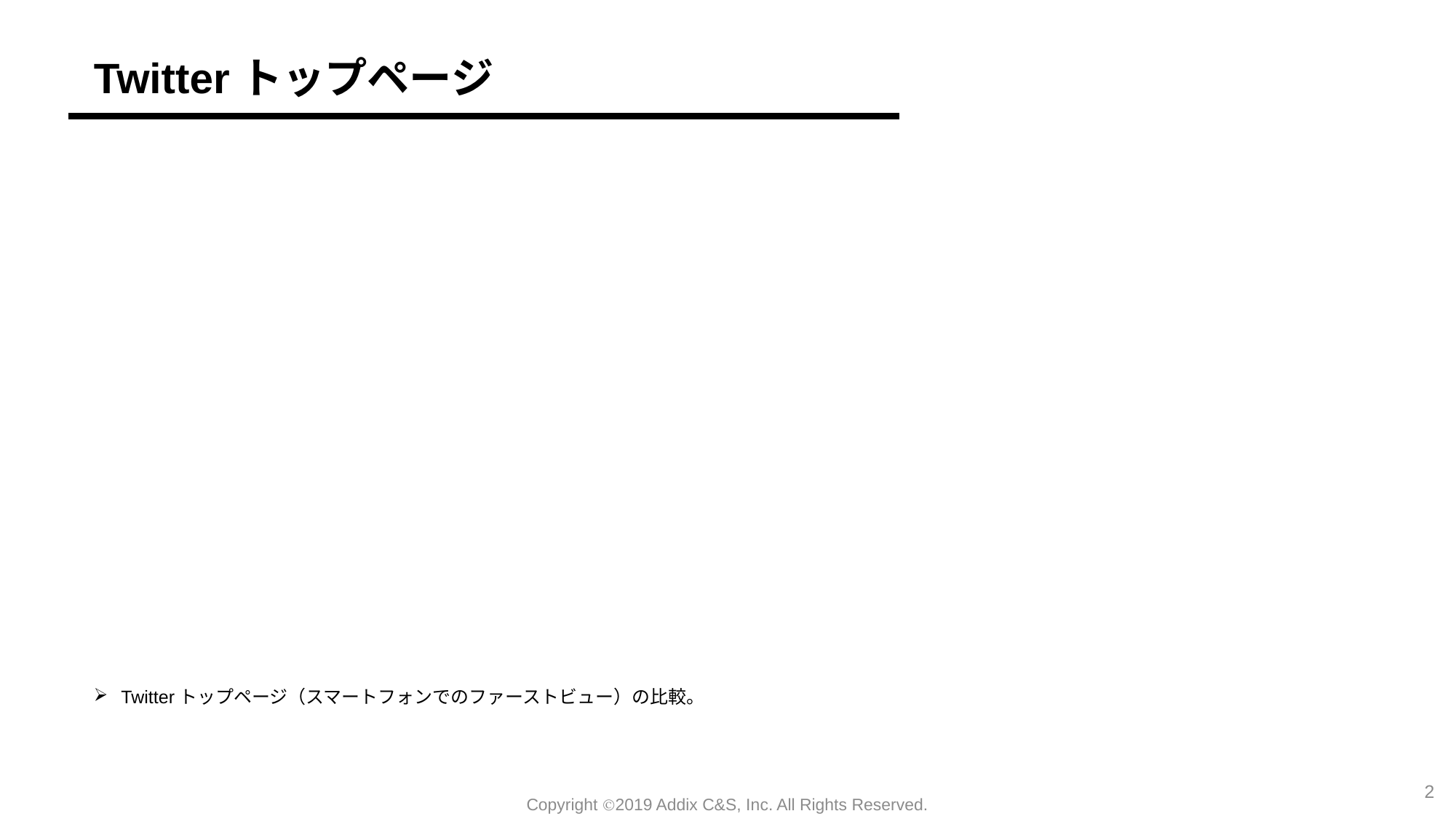

# Twitterトップページ

Twitterトップページ（スマートフォンでのファーストビュー）の比較。
2